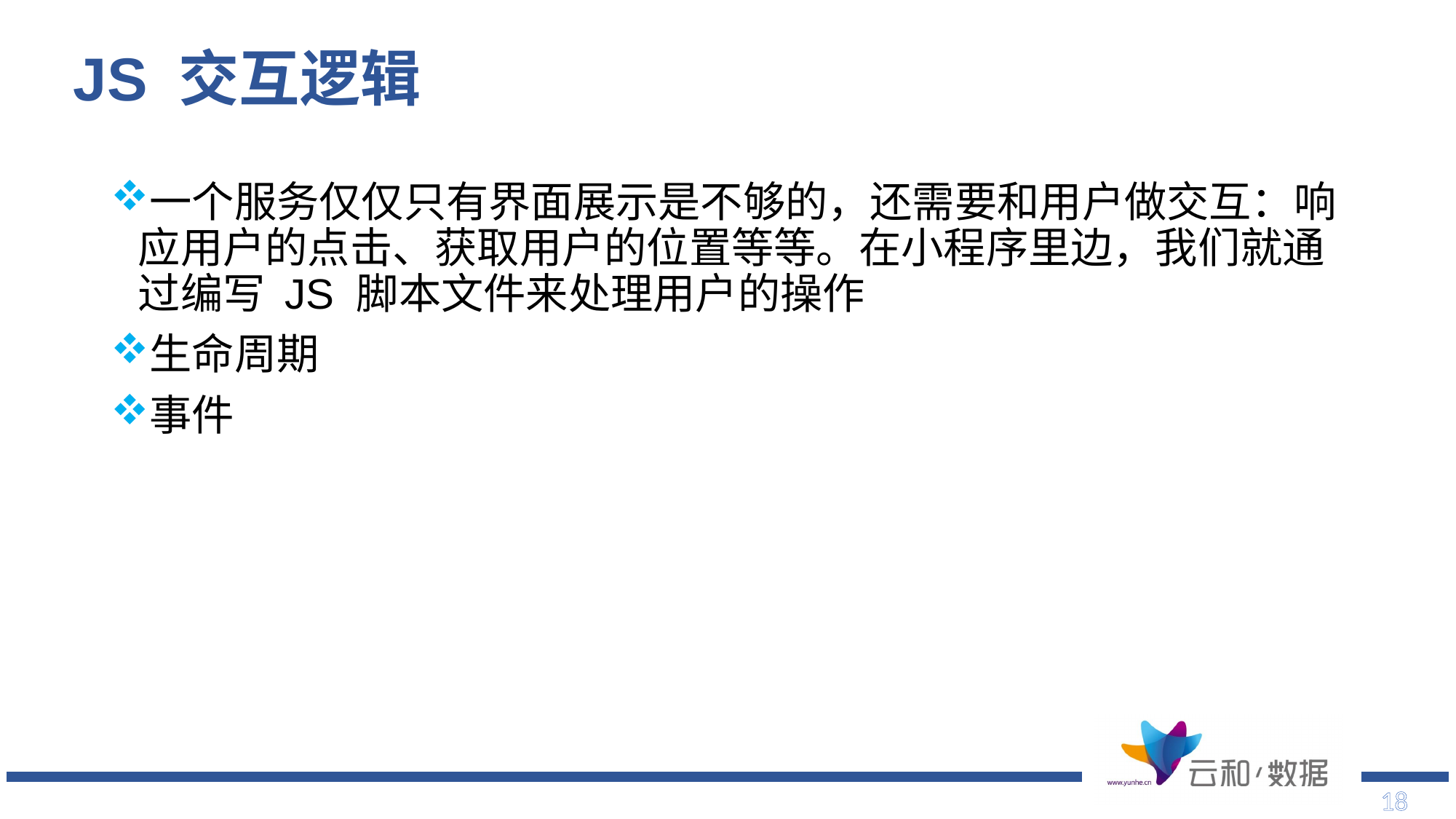

# JS 交互逻辑
一个服务仅仅只有界面展示是不够的，还需要和用户做交互：响应用户的点击、获取用户的位置等等。在小程序里边，我们就通过编写 JS 脚本文件来处理用户的操作
生命周期
事件